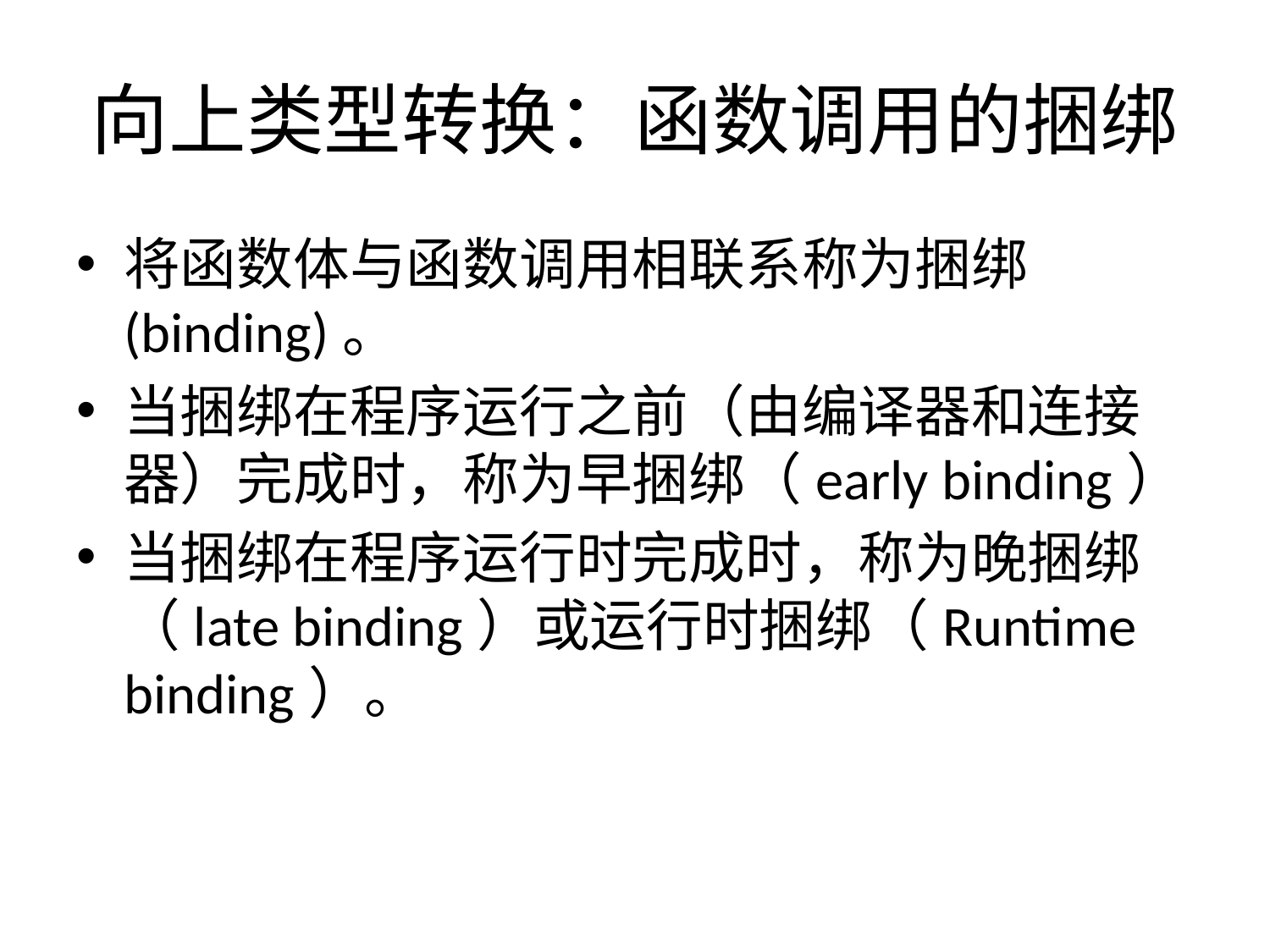

# 向上类型转换：函数调用的捆绑
将函数体与函数调用相联系称为捆绑(binding)。
当捆绑在程序运行之前（由编译器和连接器）完成时，称为早捆绑（early binding）
当捆绑在程序运行时完成时，称为晚捆绑（late binding）或运行时捆绑（Runtime binding）。